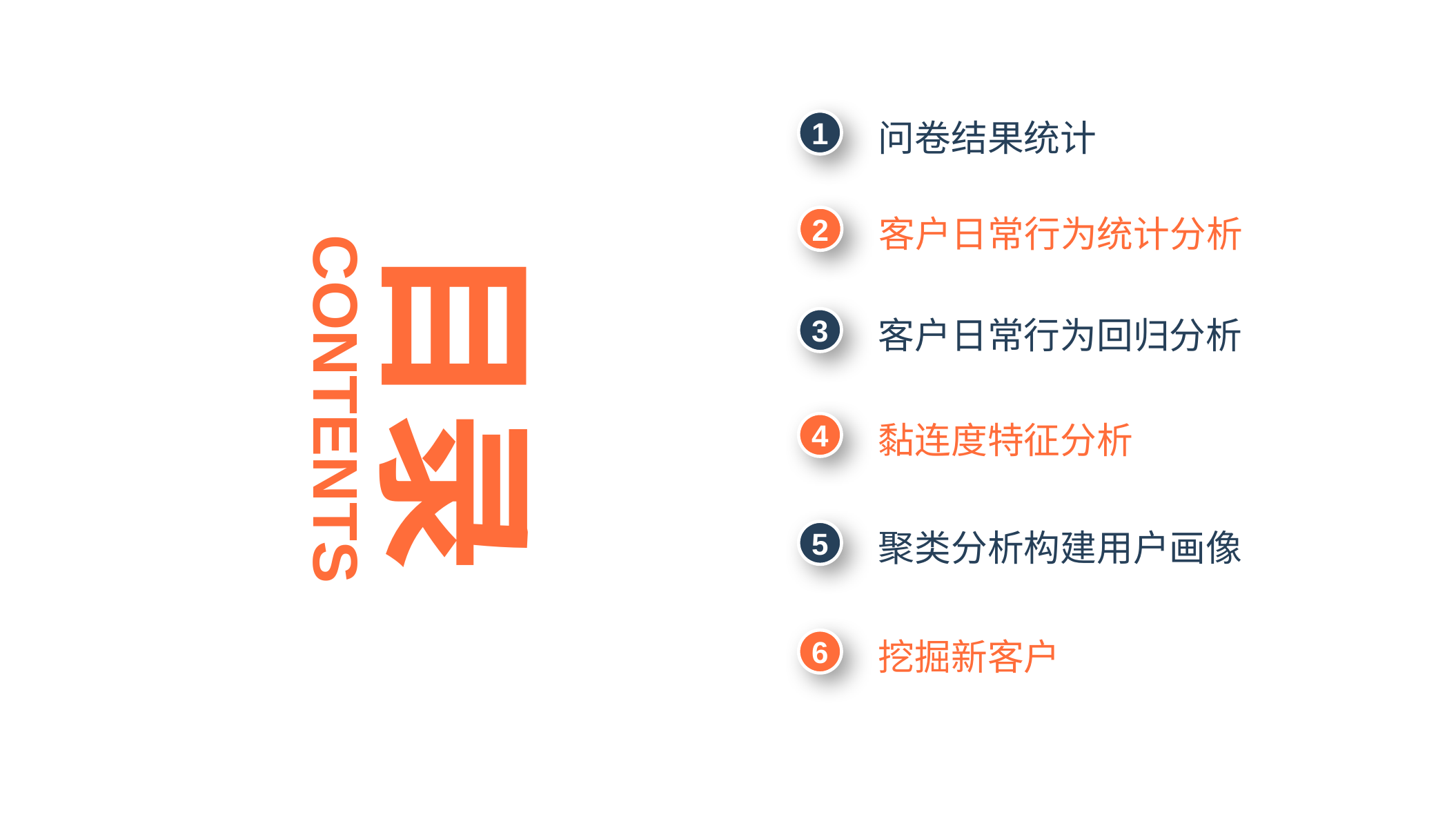

1
问卷结果统计
目录
2
客户日常行为统计分析
3
客户日常行为回归分析
CONTENTS
4
黏连度特征分析
5
聚类分析构建用户画像
6
挖掘新客户